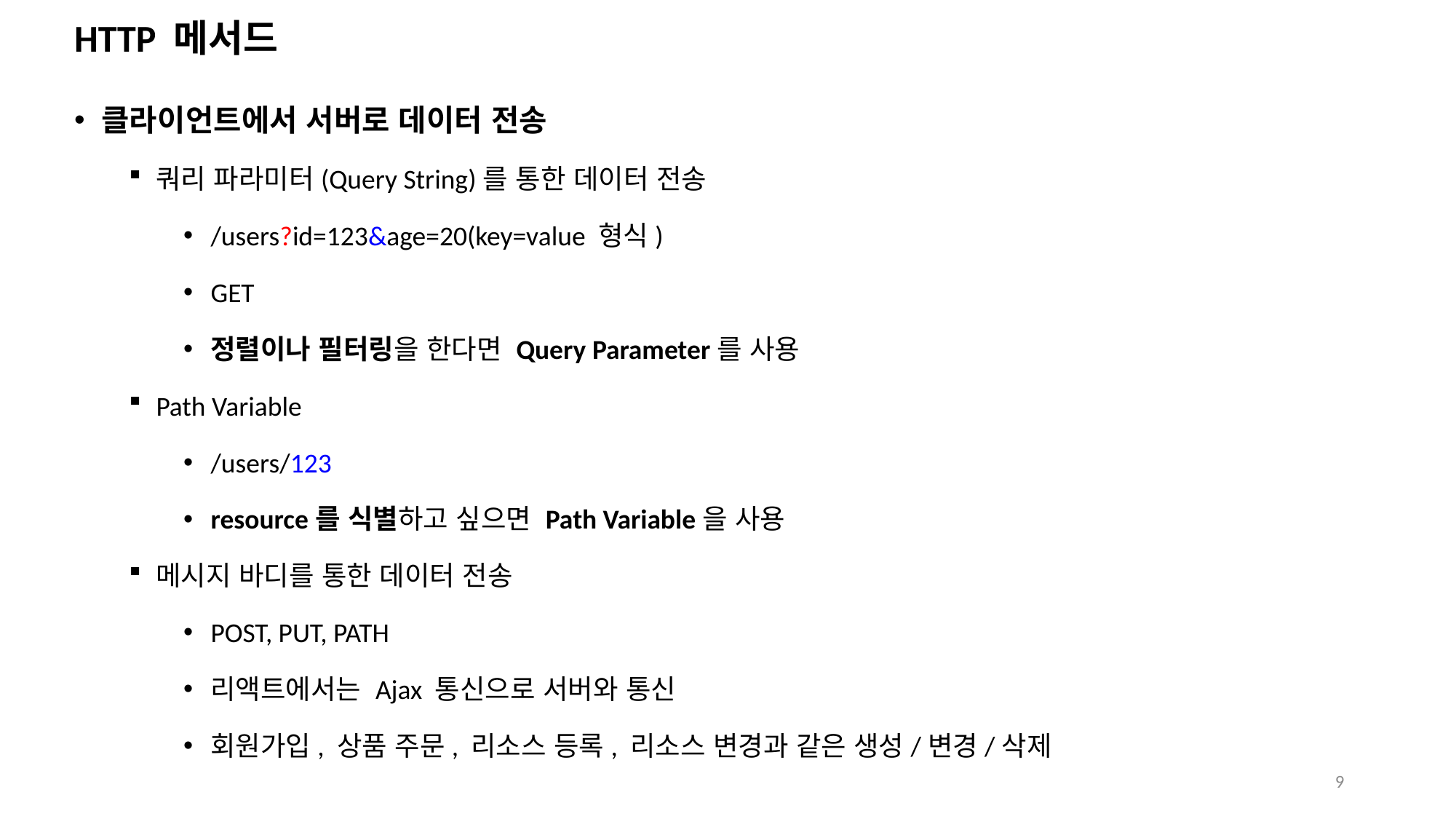

# HTTP 메서드
클라이언트에서 서버로 데이터 전송
쿼리 파라미터(Query String)를 통한 데이터 전송
/users?id=123&age=20(key=value 형식)
GET
정렬이나 필터링을 한다면 Query Parameter를 사용
Path Variable
/users/123
resource를 식별하고 싶으면 Path Variable을 사용
메시지 바디를 통한 데이터 전송
POST, PUT, PATH
리액트에서는 Ajax 통신으로 서버와 통신
회원가입, 상품 주문, 리소스 등록, 리소스 변경과 같은 생성/변경/삭제

9